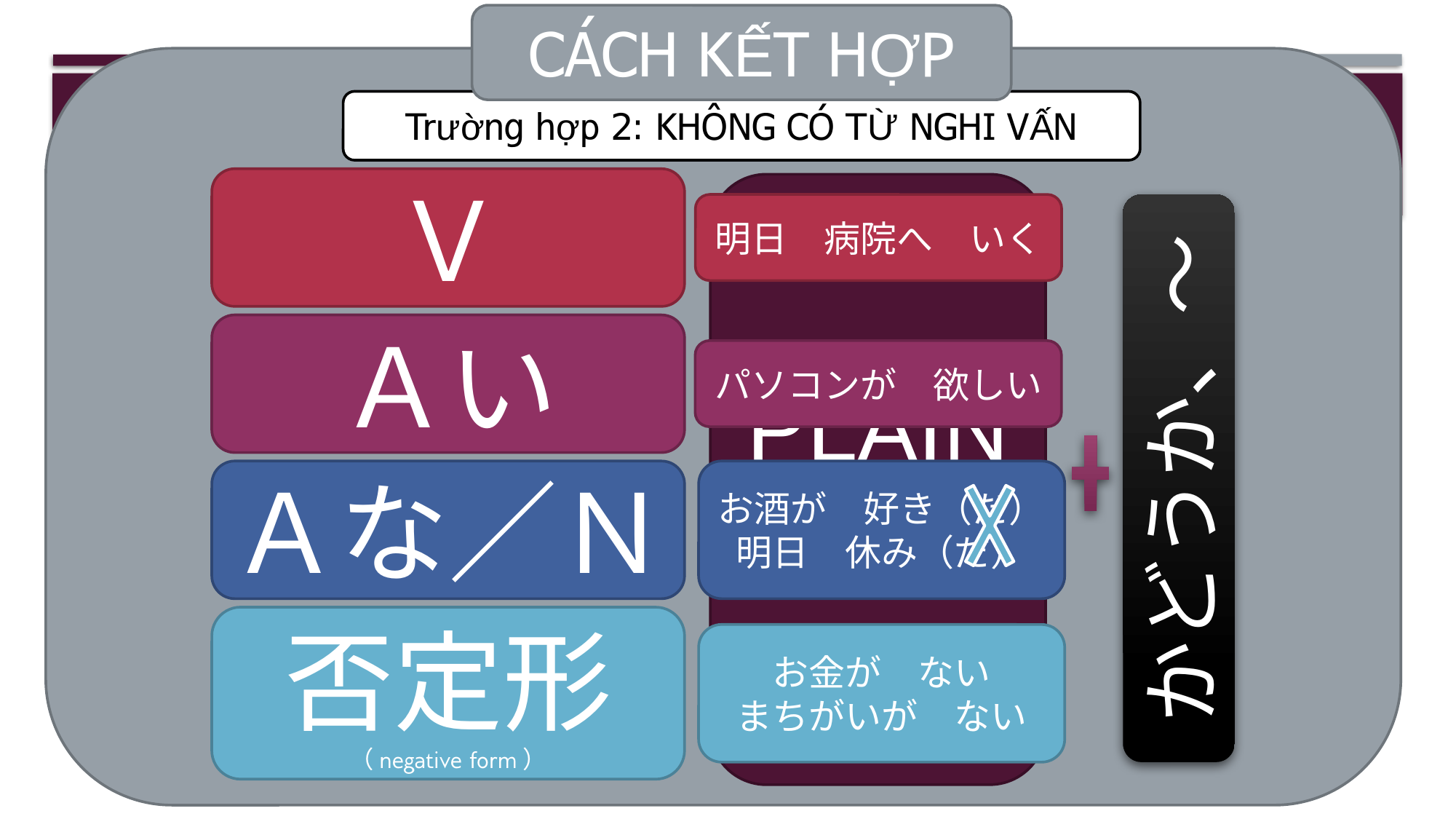

CÁCH KẾT HỢP

Trường hợp 2: KHÔNG CÓ TỪ NGHI VẤN
Ｖ
PLAIN
FORM
明日　病院へ　いく
かどうか、～
Ａい
パソコンが　欲しい

Ａな／Ｎ
お酒が　好き（だ）
明日　休み（だ）
否定形
（negative form）
お金が　ない
まちがいが　ない